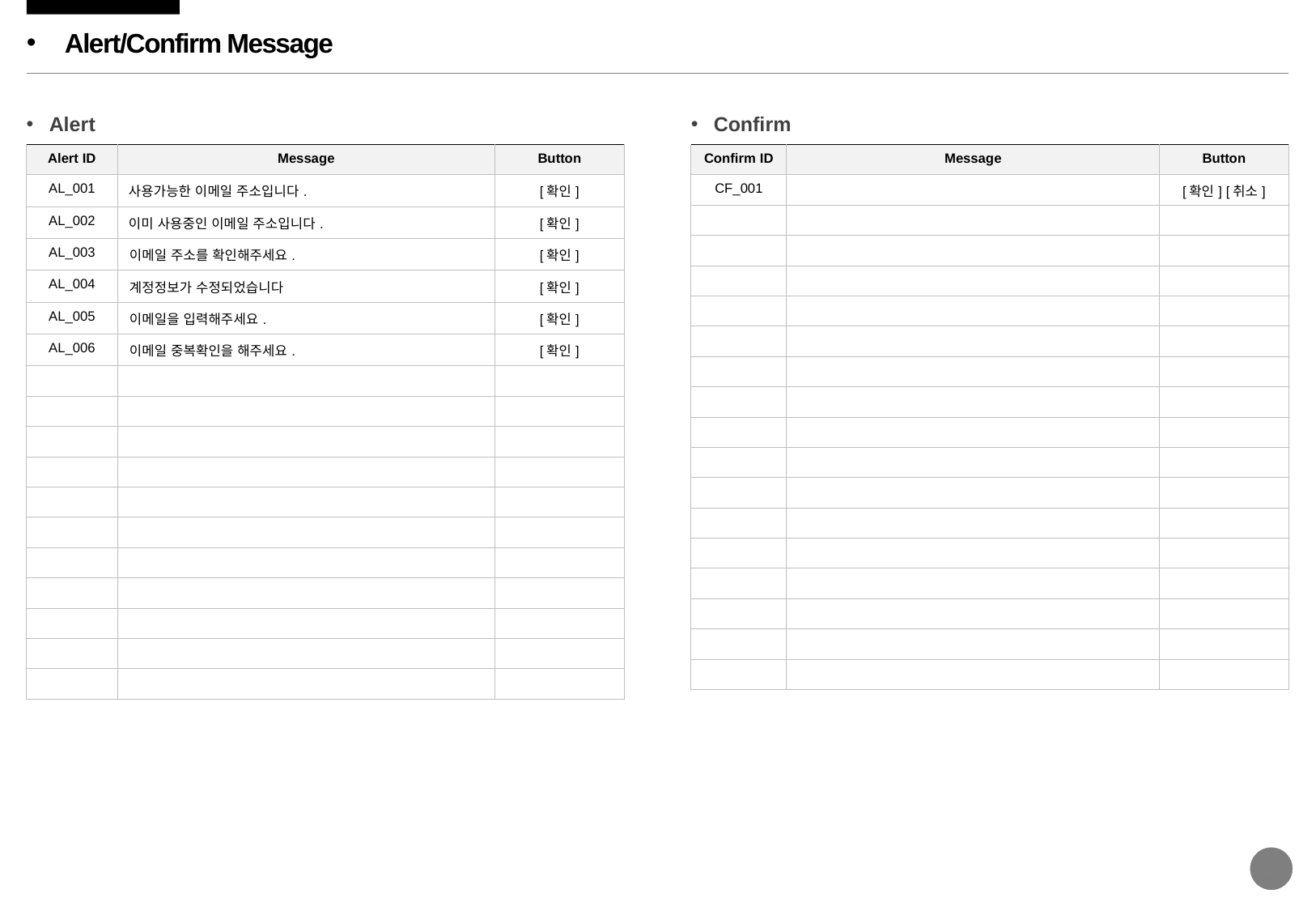

Alert/Confirm Message
Alert
Confirm
| Alert ID | Message | Button |
| --- | --- | --- |
| AL\_001 | 사용가능한 이메일 주소입니다. | [확인] |
| AL\_002 | 이미 사용중인 이메일 주소입니다. | [확인] |
| AL\_003 | 이메일 주소를 확인해주세요. | [확인] |
| AL\_004 | 계정정보가 수정되었습니다 | [확인] |
| AL\_005 | 이메일을 입력해주세요. | [확인] |
| AL\_006 | 이메일 중복확인을 해주세요. | [확인] |
|  |  |  |
|  |  |  |
|  |  |  |
|  |  |  |
|  |  |  |
|  |  |  |
|  |  |  |
|  |  |  |
|  |  |  |
|  |  |  |
|  |  |  |
| Confirm ID | Message | Button |
| --- | --- | --- |
| CF\_001 |  | [확인] [취소] |
|  |  |  |
|  |  |  |
|  |  |  |
|  |  |  |
|  |  |  |
|  |  |  |
|  |  |  |
|  |  |  |
|  |  |  |
|  |  |  |
|  |  |  |
|  |  |  |
|  |  |  |
|  |  |  |
|  |  |  |
|  |  |  |
21